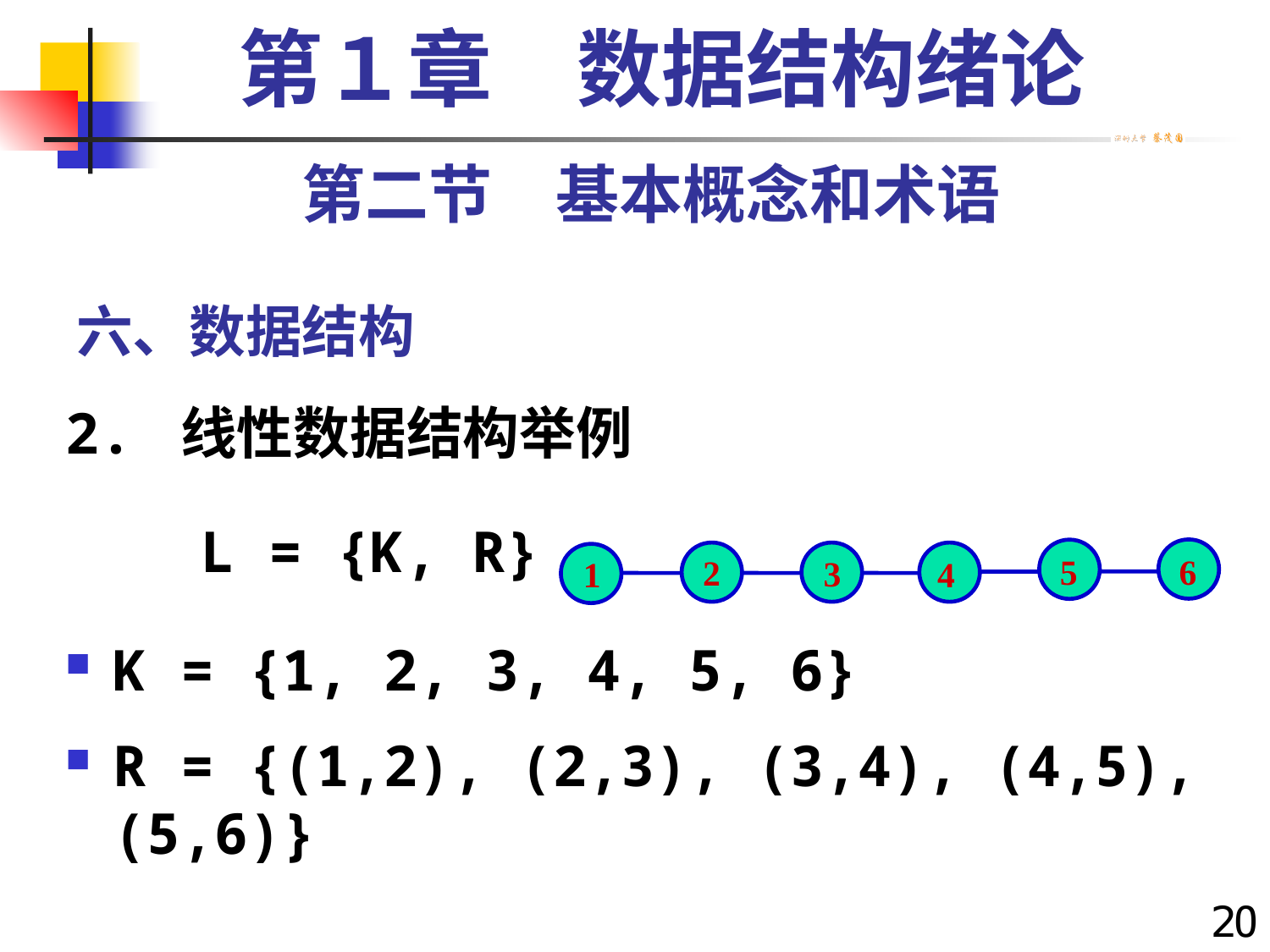

第１章　数据结构绪论
第二节　基本概念和术语
# 六、数据结构
2. 线性数据结构举例
    L = {K, R}
K = {1, 2, 3, 4, 5, 6}
R = {(1,2), (2,3), (3,4), (4,5), (5,6)}

6
5
2
3
1
4

20